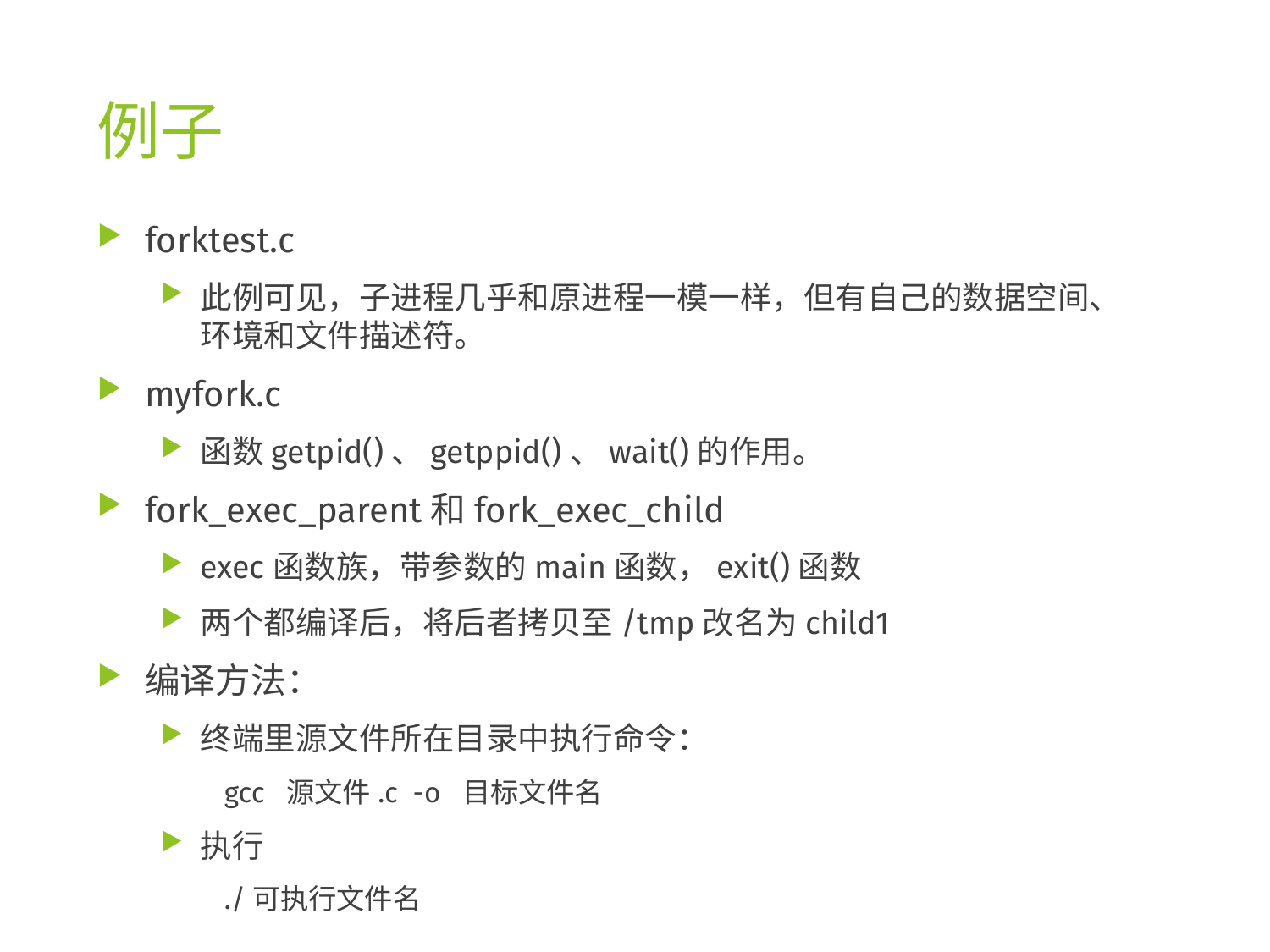

# 例子
forktest.c
此例可见，子进程几乎和原进程一模一样，但有自己的数据空间、环境和文件描述符。
myfork.c
函数getpid()、getppid()、wait()的作用。
fork_exec_parent和fork_exec_child
exec函数族，带参数的main函数，exit()函数
两个都编译后，将后者拷贝至/tmp改名为child1
编译方法：
终端里源文件所在目录中执行命令：
gcc  源文件.c  -o  目标文件名
执行
./可执行文件名